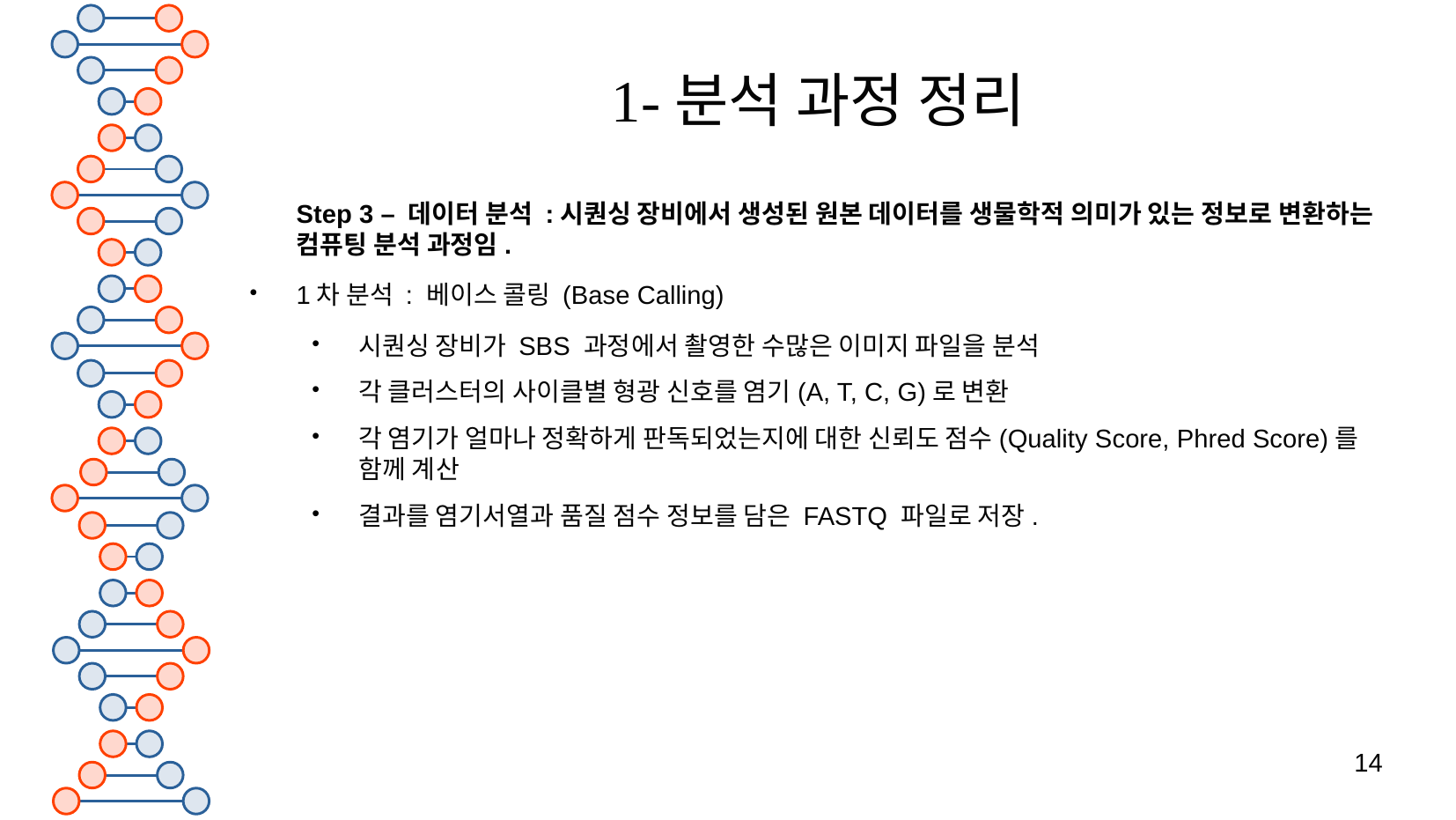

# 1-분석 과정 정리
Step 3 – 데이터 분석 :시퀀싱 장비에서 생성된 원본 데이터를 생물학적 의미가 있는 정보로 변환하는 컴퓨팅 분석 과정임.
1차 분석 : 베이스 콜링 (Base Calling)
시퀀싱 장비가 SBS 과정에서 촬영한 수많은 이미지 파일을 분석
각 클러스터의 사이클별 형광 신호를 염기(A, T, C, G)로 변환
각 염기가 얼마나 정확하게 판독되었는지에 대한 신뢰도 점수(Quality Score, Phred Score)를 함께 계산
결과를 염기서열과 품질 점수 정보를 담은 FASTQ 파일로 저장.
14